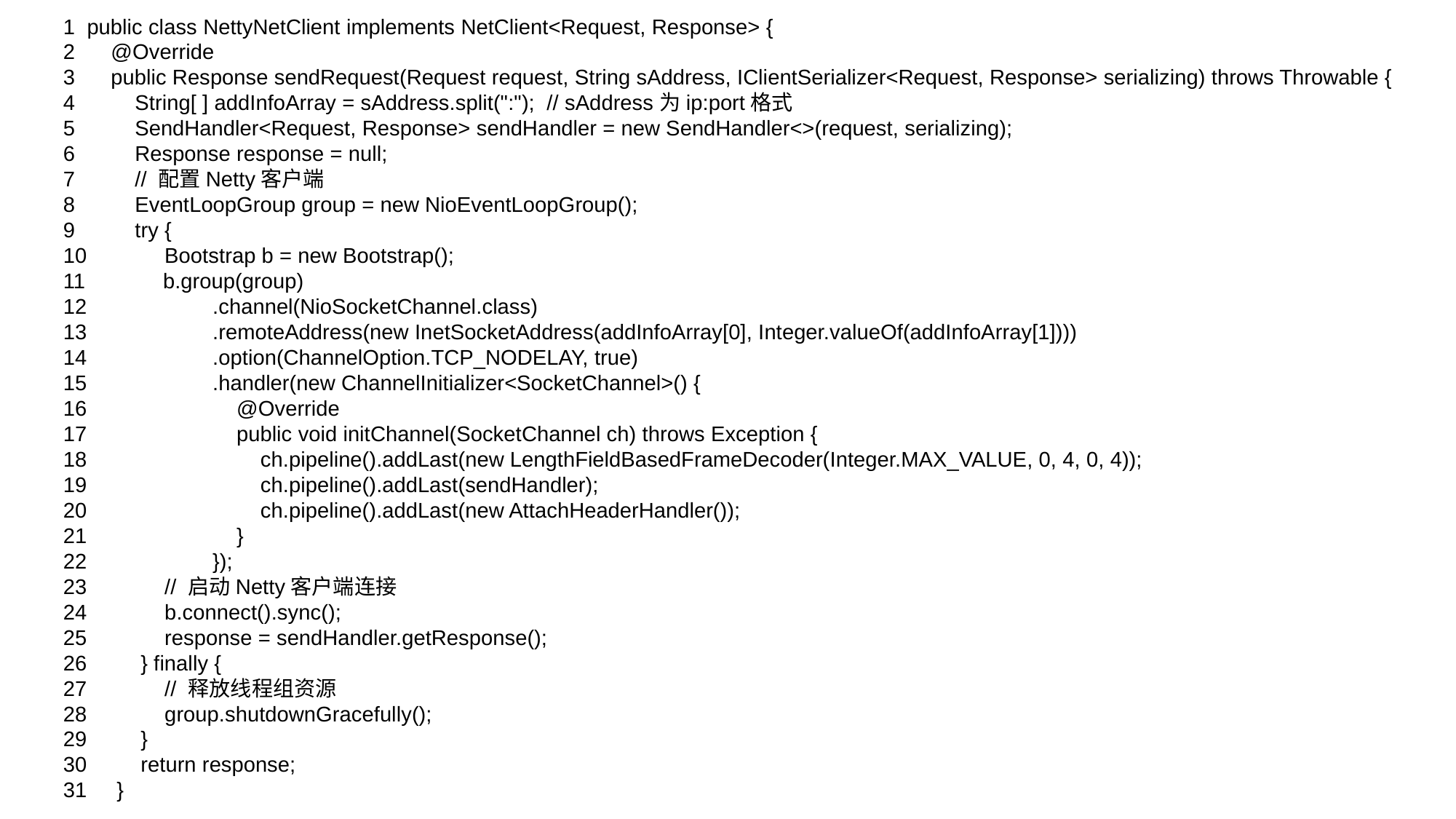

1  public class NettyNetClient implements NetClient<Request, Response> {
2      @Override
3      public Response sendRequest(Request request, String sAddress, IClientSerializer<Request, Response> serializing) throws Throwable {
4          String[ ] addInfoArray = sAddress.split(":");  // sAddress为ip:port格式
5          SendHandler<Request, Response> sendHandler = new SendHandler<>(request, serializing);
6          Response response = null;
7          // 配置Netty客户端
8          EventLoopGroup group = new NioEventLoopGroup();
9          try {
10             Bootstrap b = new Bootstrap();
11             b.group(group)
12                     .channel(NioSocketChannel.class)
13                     .remoteAddress(new InetSocketAddress(addInfoArray[0], Integer.valueOf(addInfoArray[1])))
14                     .option(ChannelOption.TCP_NODELAY, true)
15                     .handler(new ChannelInitializer<SocketChannel>() {
16                         @Override
17                         public void initChannel(SocketChannel ch) throws Exception {
18                             ch.pipeline().addLast(new LengthFieldBasedFrameDecoder(Integer.MAX_VALUE, 0, 4, 0, 4));
19                             ch.pipeline().addLast(sendHandler);
20                             ch.pipeline().addLast(new AttachHeaderHandler());
21                         }
22                     });
23             // 启动Netty客户端连接
24             b.connect().sync();
25             response = sendHandler.getResponse();
26         } finally {
27             // 释放线程组资源
28             group.shutdownGracefully();
29         }
30         return response;
31     }